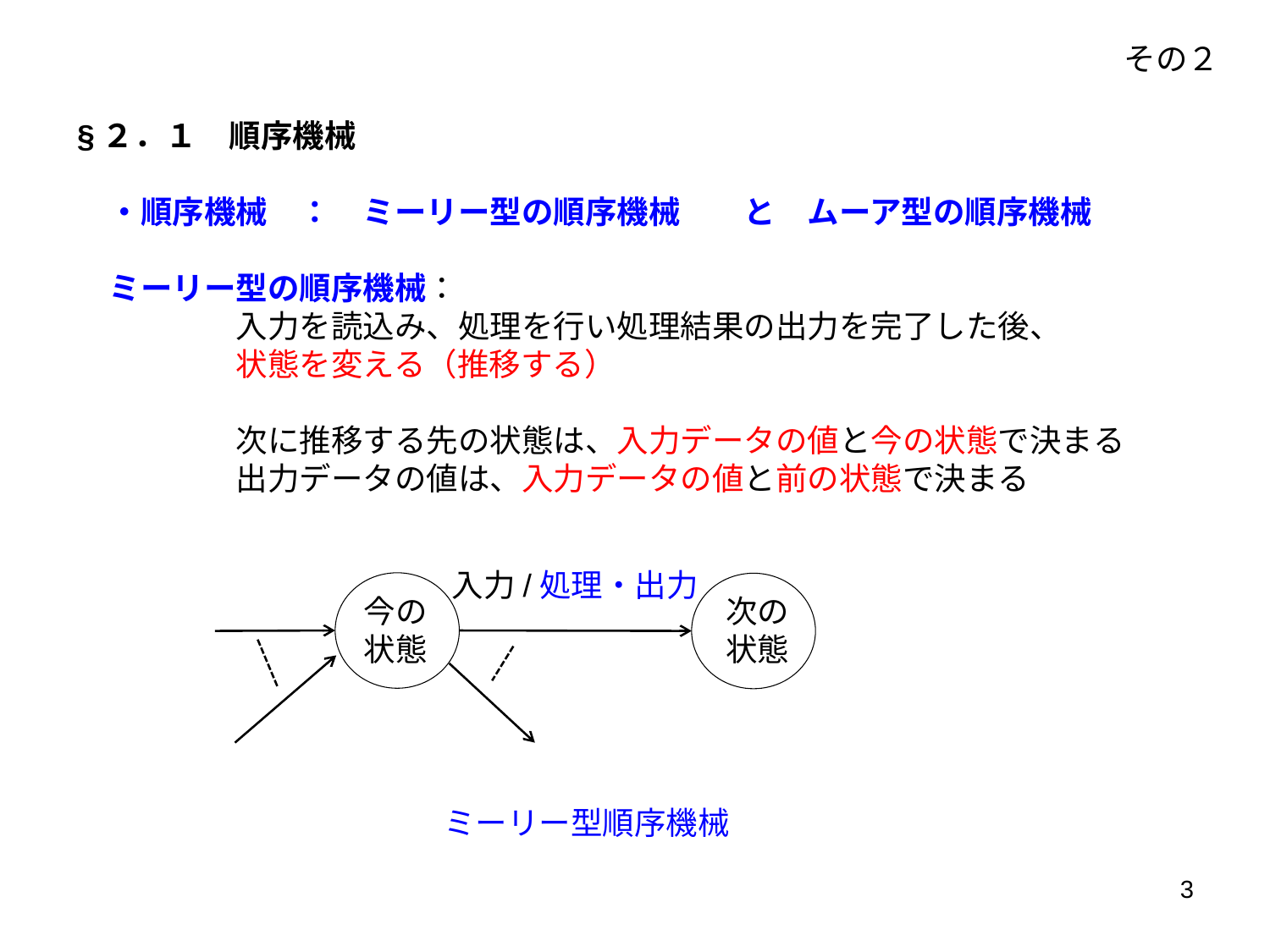

その２
§２．１　順序機械

　・順序機械　：　ミーリー型の順序機械　　と　ムーア型の順序機械

　ミーリー型の順序機械：
　　　　　入力を読込み、処理を行い処理結果の出力を完了した後、
　　　　　状態を変える（推移する）

　　　　　次に推移する先の状態は、入力データの値と今の状態で決まる
　　　　　出力データの値は、入力データの値と前の状態で決まる

入力/処理・出力

今の
状態
次の
状態
ミーリー型順序機械
3